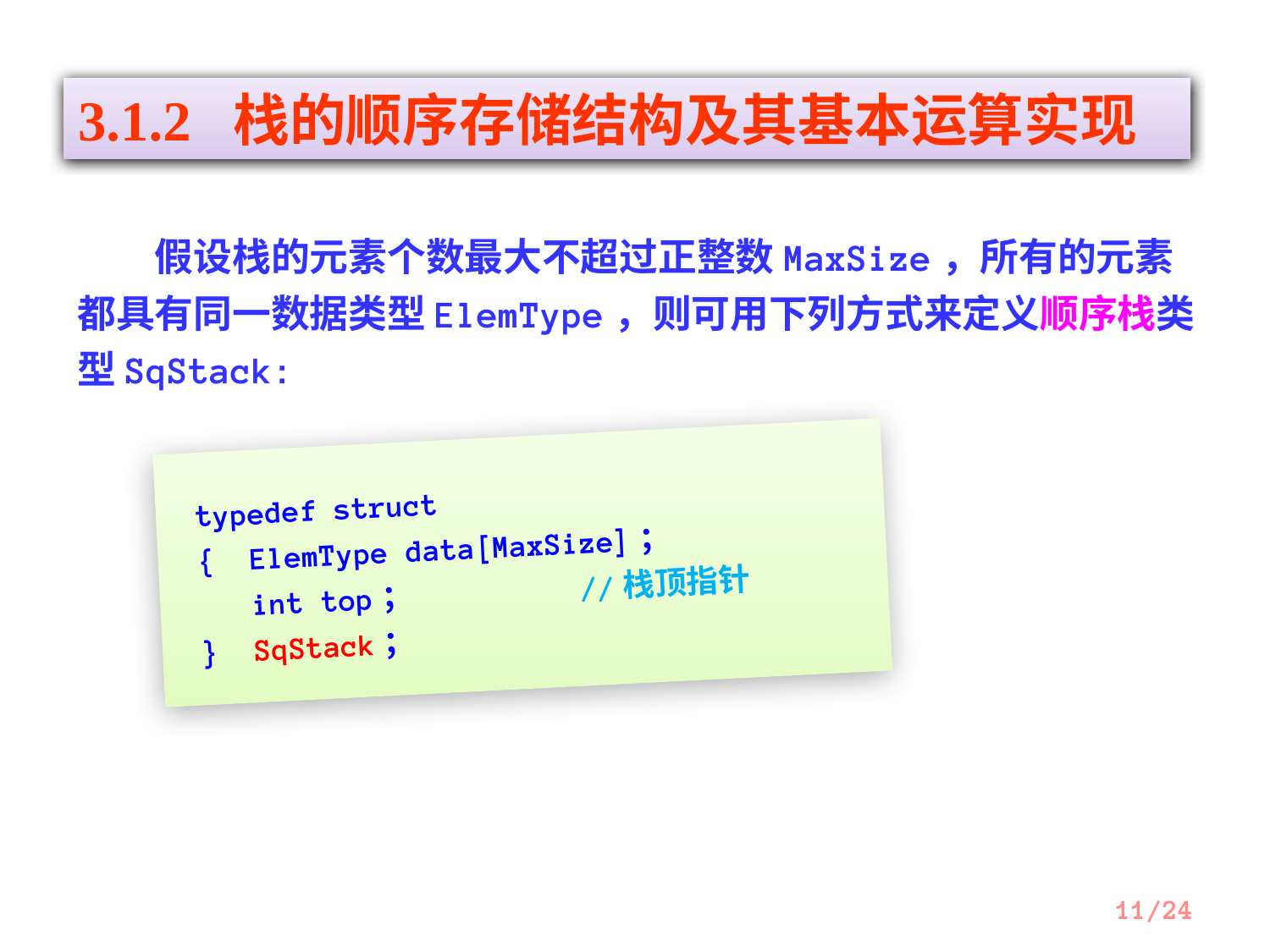

3.1.2  栈的顺序存储结构及其基本运算实现
　　假设栈的元素个数最大不超过正整数MaxSize，所有的元素都具有同一数据类型ElemType，则可用下列方式来定义顺序栈类型SqStack:
typedef struct
{  ElemType data[MaxSize]；
   int top；		//栈顶指针
}  SqStack；
11/24